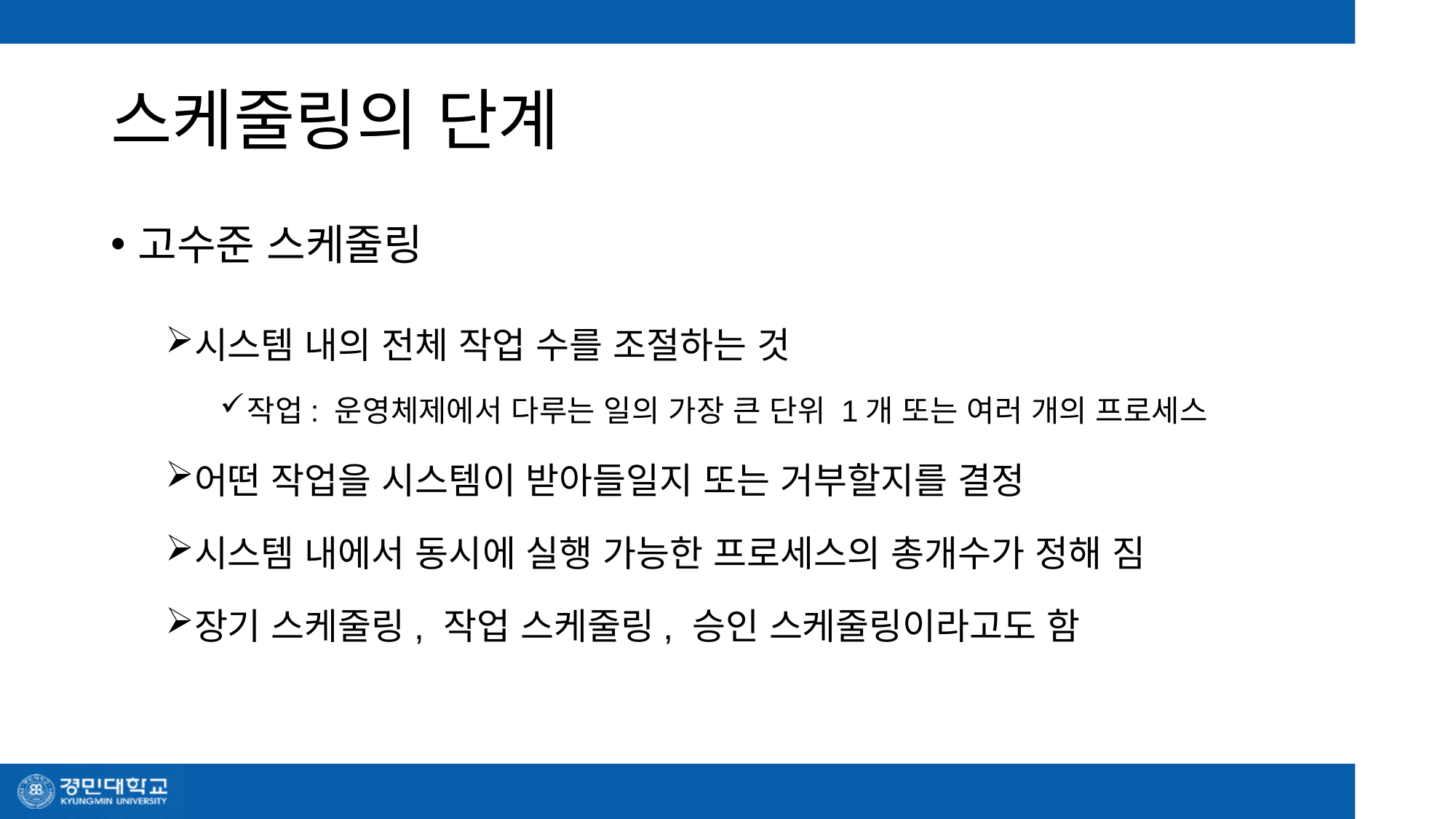

# 스케줄링의 단계
고수준 스케줄링

시스템 내의 전체 작업 수를 조절하는 것
작업: 운영체제에서 다루는 일의 가장 큰 단위 1개 또는 여러 개의 프로세스
어떤 작업을 시스템이 받아들일지 또는 거부할지를 결정
시스템 내에서 동시에 실행 가능한 프로세스의 총개수가 정해 짐
장기 스케줄링, 작업 스케줄링, 승인 스케줄링이라고도 함